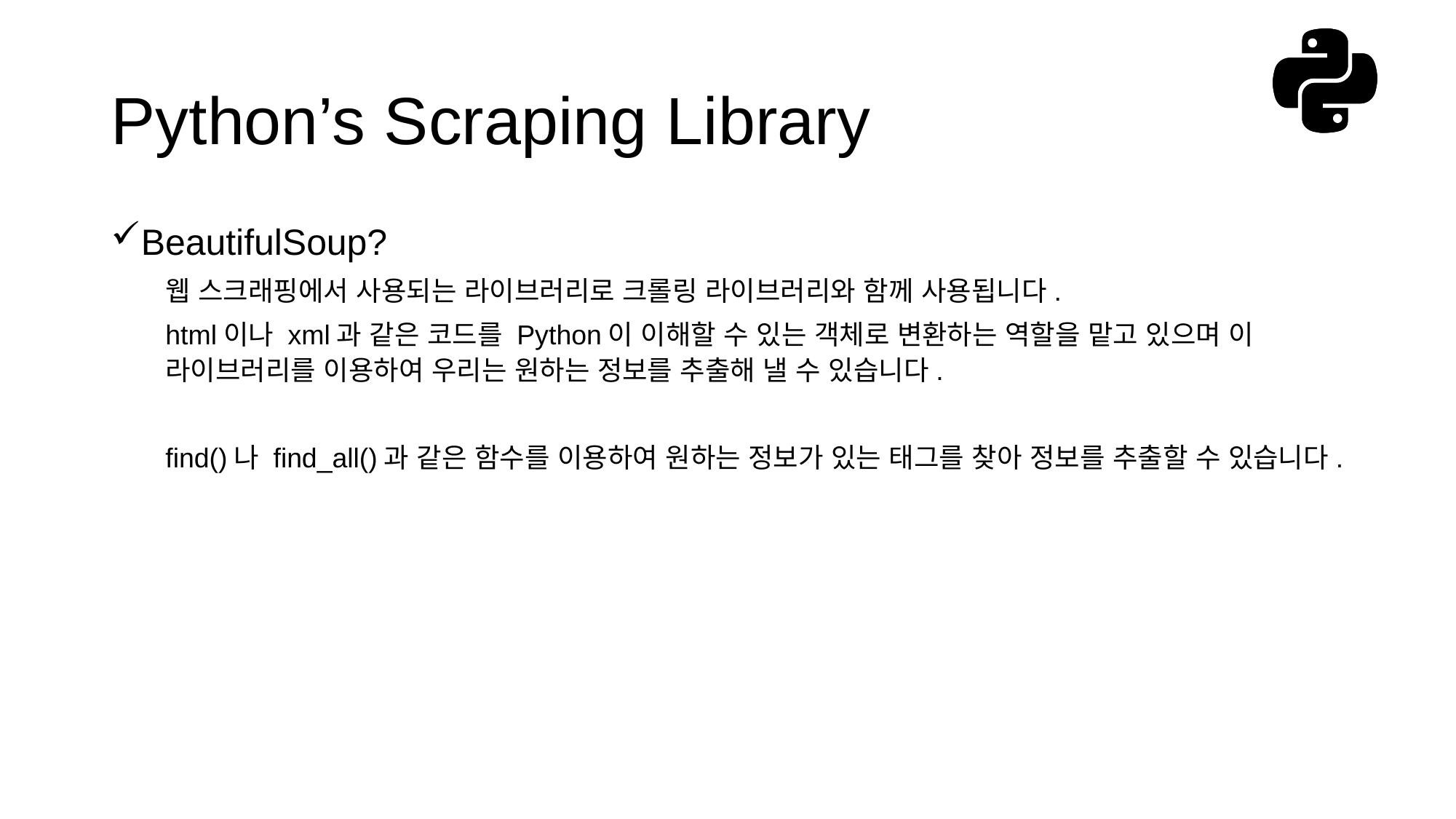

# Python’s Scraping Library
BeautifulSoup?
웹 스크래핑에서 사용되는 라이브러리로 크롤링 라이브러리와 함께 사용됩니다.
html이나 xml과 같은 코드를 Python이 이해할 수 있는 객체로 변환하는 역할을 맡고 있으며 이 라이브러리를 이용하여 우리는 원하는 정보를 추출해 낼 수 있습니다.

find()나 find_all()과 같은 함수를 이용하여 원하는 정보가 있는 태그를 찾아 정보를 추출할 수 있습니다.